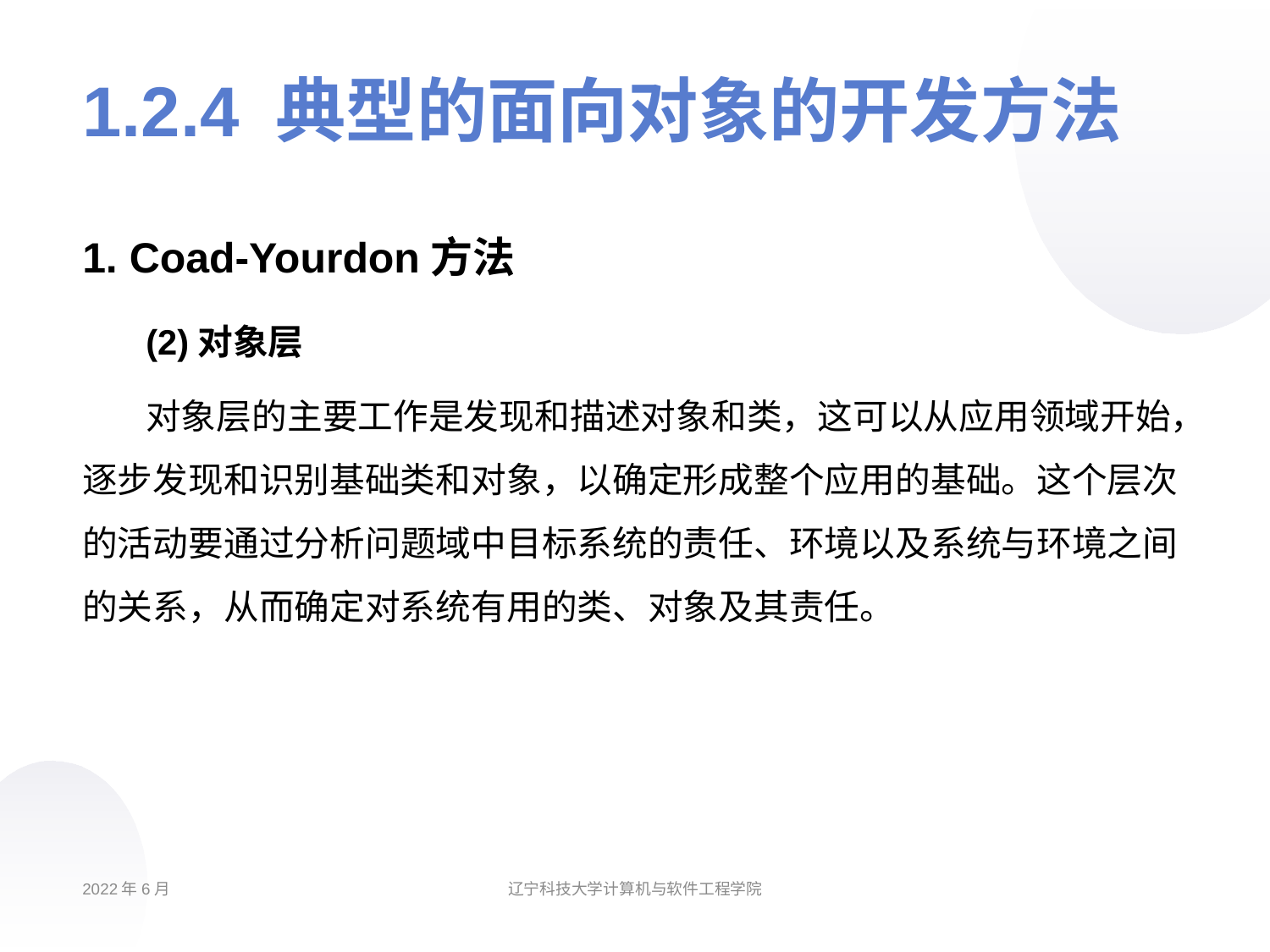

# 1.2.4 典型的面向对象的开发方法
1. Coad-Yourdon方法
(2)对象层
对象层的主要工作是发现和描述对象和类，这可以从应用领域开始，逐步发现和识别基础类和对象，以确定形成整个应用的基础。这个层次的活动要通过分析问题域中目标系统的责任、环境以及系统与环境之间的关系，从而确定对系统有用的类、对象及其责任。

2022年6月
辽宁科技大学计算机与软件工程学院
125